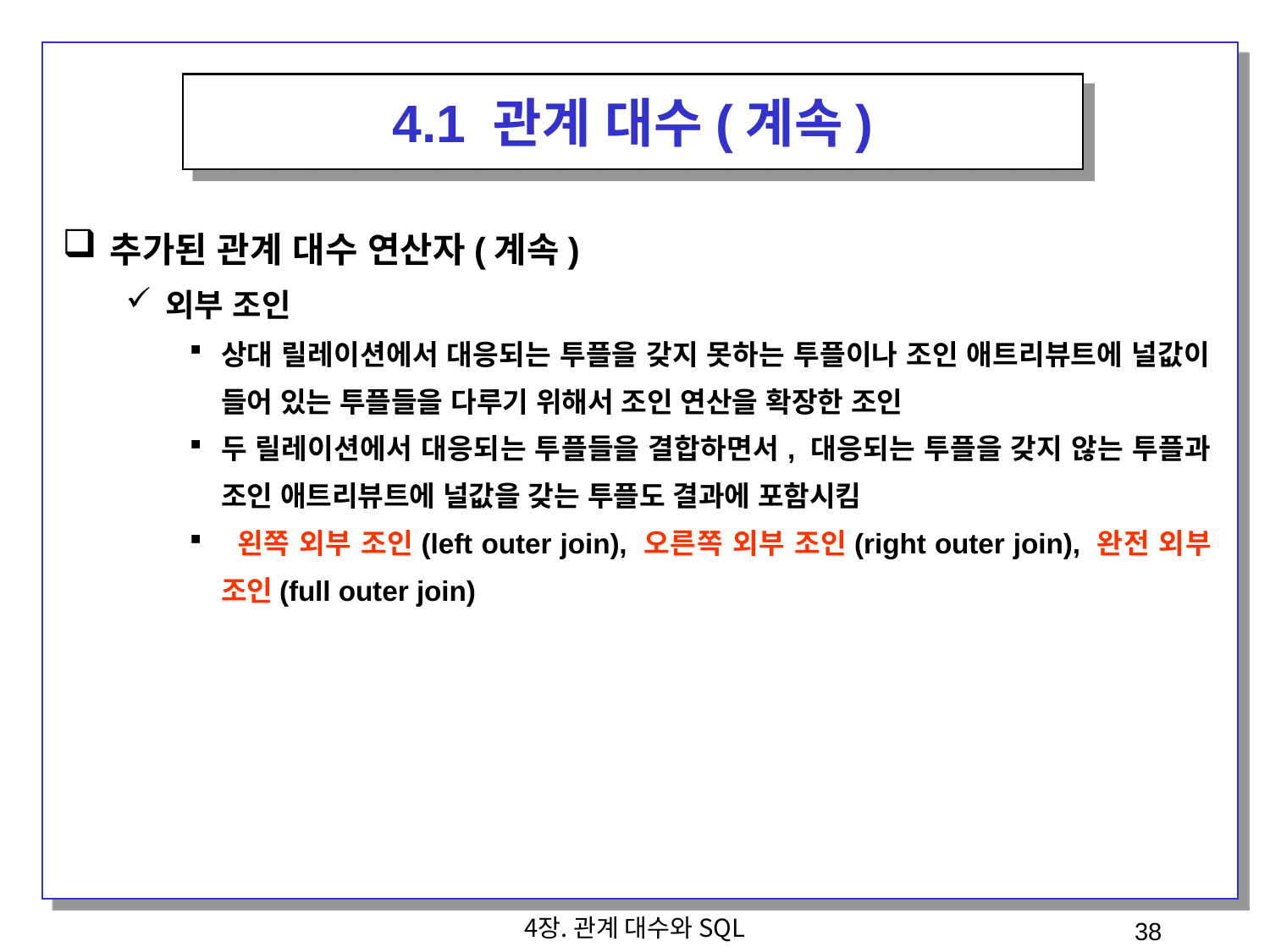

4.1 관계 대수(계속)
추가된 관계 대수 연산자(계속)
외부 조인
상대 릴레이션에서 대응되는 투플을 갖지 못하는 투플이나 조인 애트리뷰트에 널값이 들어 있는 투플들을 다루기 위해서 조인 연산을 확장한 조인
두 릴레이션에서 대응되는 투플들을 결합하면서, 대응되는 투플을 갖지 않는 투플과 조인 애트리뷰트에 널값을 갖는 투플도 결과에 포함시킴
 왼쪽 외부 조인(left outer join), 오른쪽 외부 조인(right outer join), 완전 외부 조인(full outer join)
4장. 관계 대수와 SQL
38